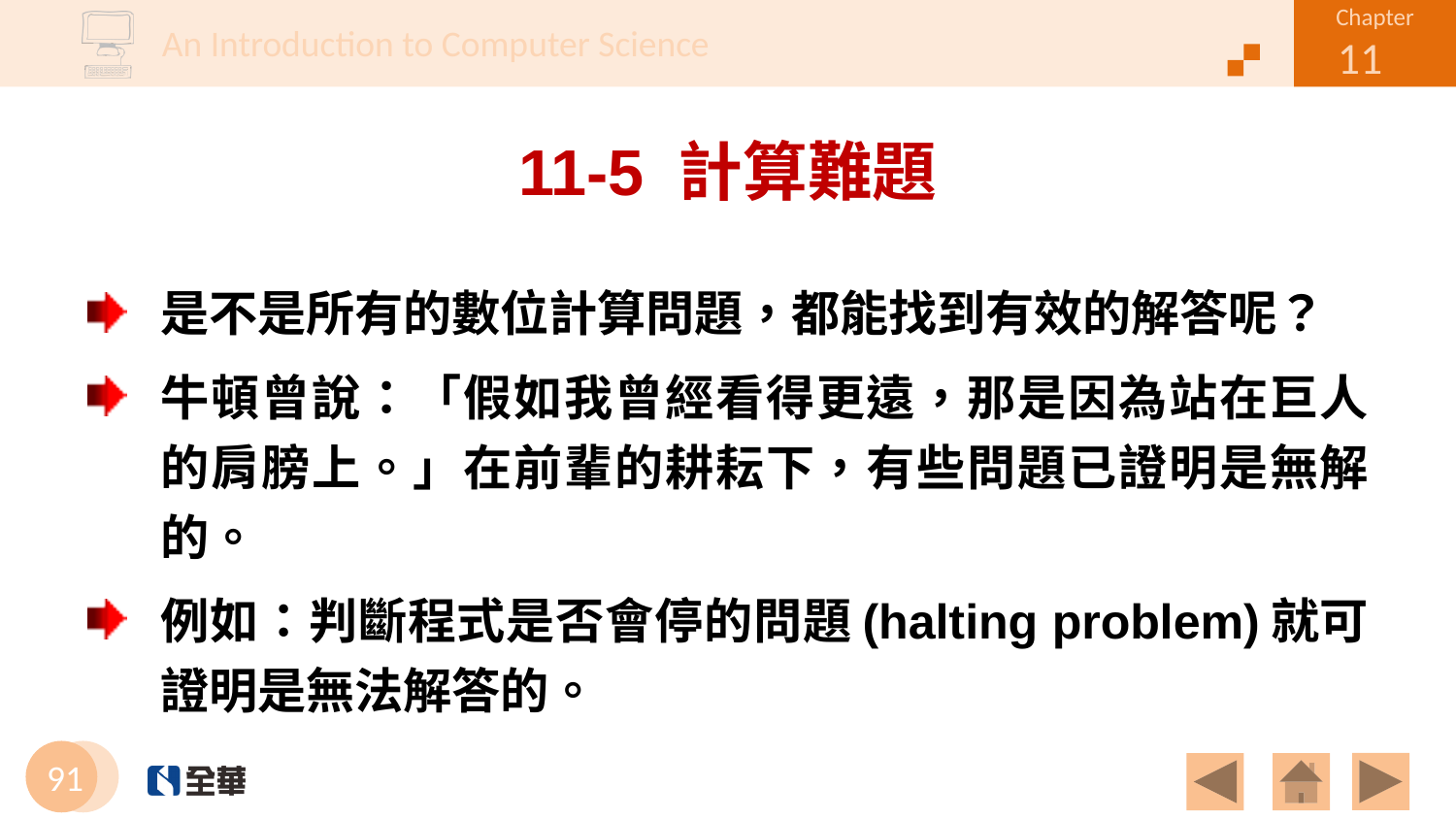

# 11-5 計算難題
是不是所有的數位計算問題，都能找到有效的解答呢？
牛頓曾說：「假如我曾經看得更遠，那是因為站在巨人的肩膀上。」在前輩的耕耘下，有些問題已證明是無解的。
例如：判斷程式是否會停的問題(halting problem)就可證明是無法解答的。